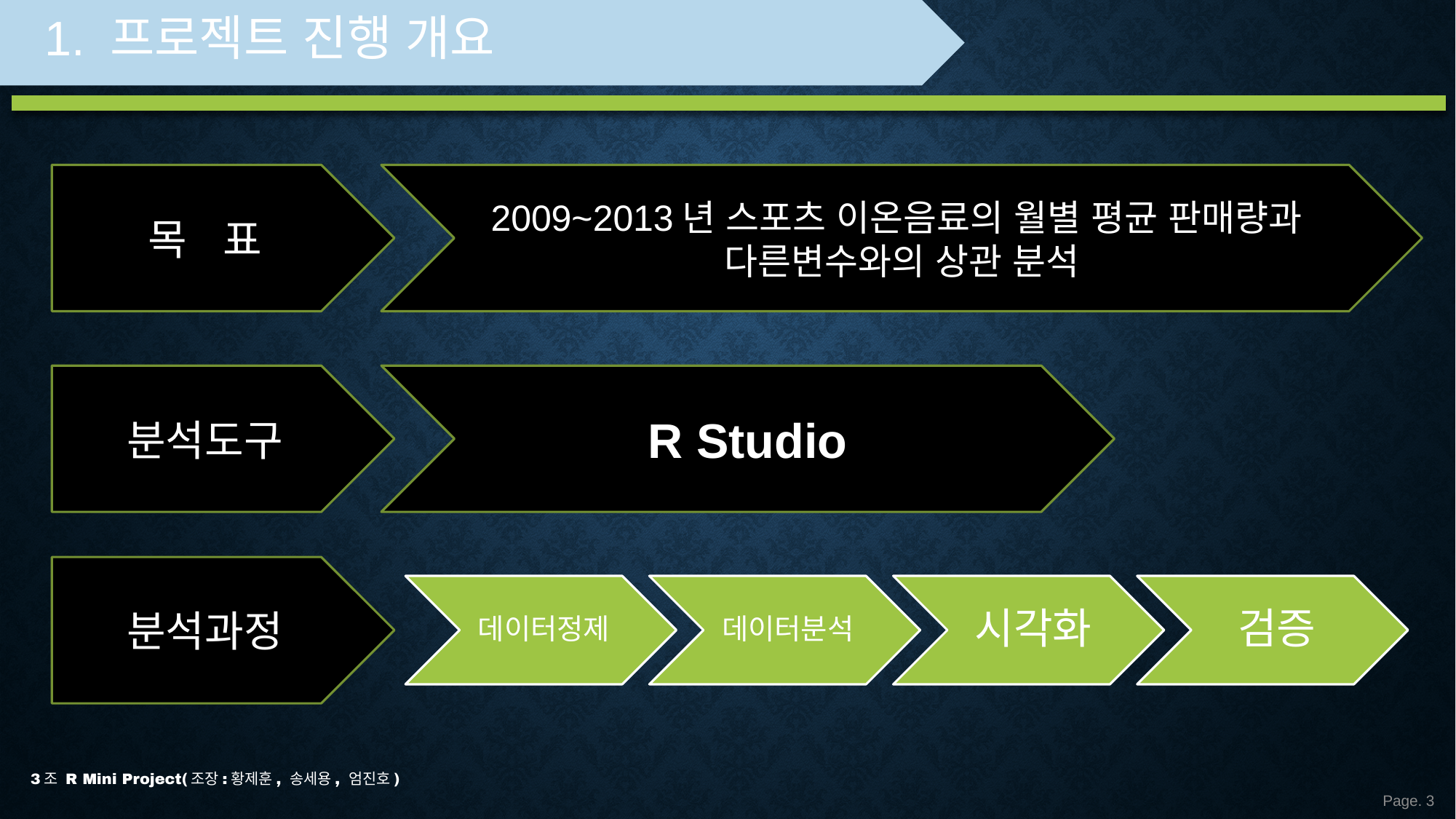

1. 프로젝트 진행 개요
목   표
2009~2013년 스포츠 이온음료의 월별 평균 판매량과
다른변수와의 상관 분석
데이터정제
데이터분석
시각화
검증
분석도구
R Studio
분석과정
3조 R Mini Project(조장:황제훈, 송세용, 엄진호)
Page. 3